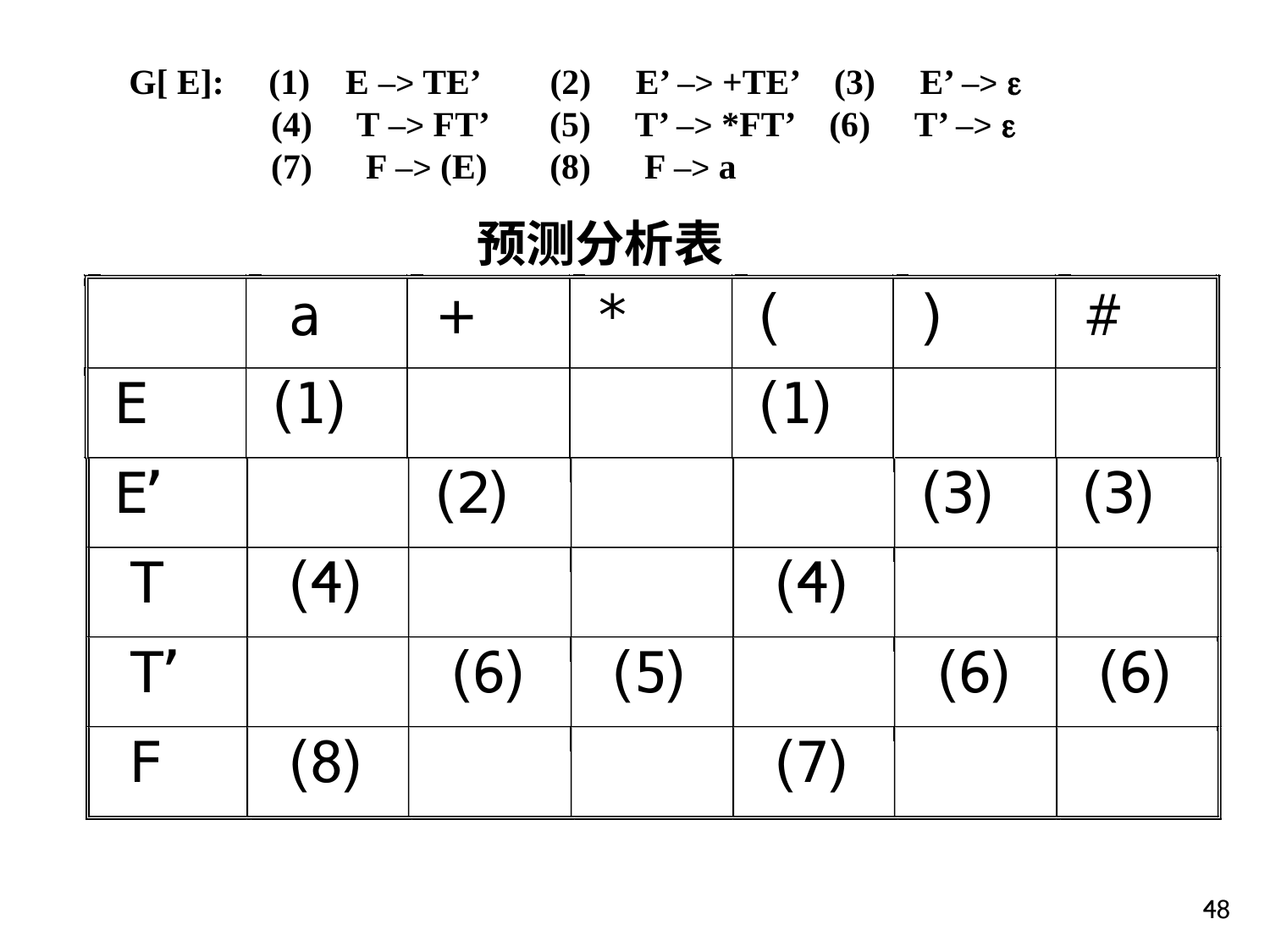

#
G[ E]:     (1)    E –> TE’        (2)     E’ –> +TE’    (3)     E’ –> ε
                (4)     T –> FT’       (5)     T’ –> *FT’    (6)     T’ –> ε
                (7)      F –> (E)       (8)      F –> a
预测分析表

  a

 +

 *

 (

 )

 #

 E

 (1)

 (1)

 E’

 (2)

 (3)
 (3)

 T

 (4)

 (4)

 T’

 (6)

 (5)

 (6)

 (6)

 F

 (8)

 (7)

48